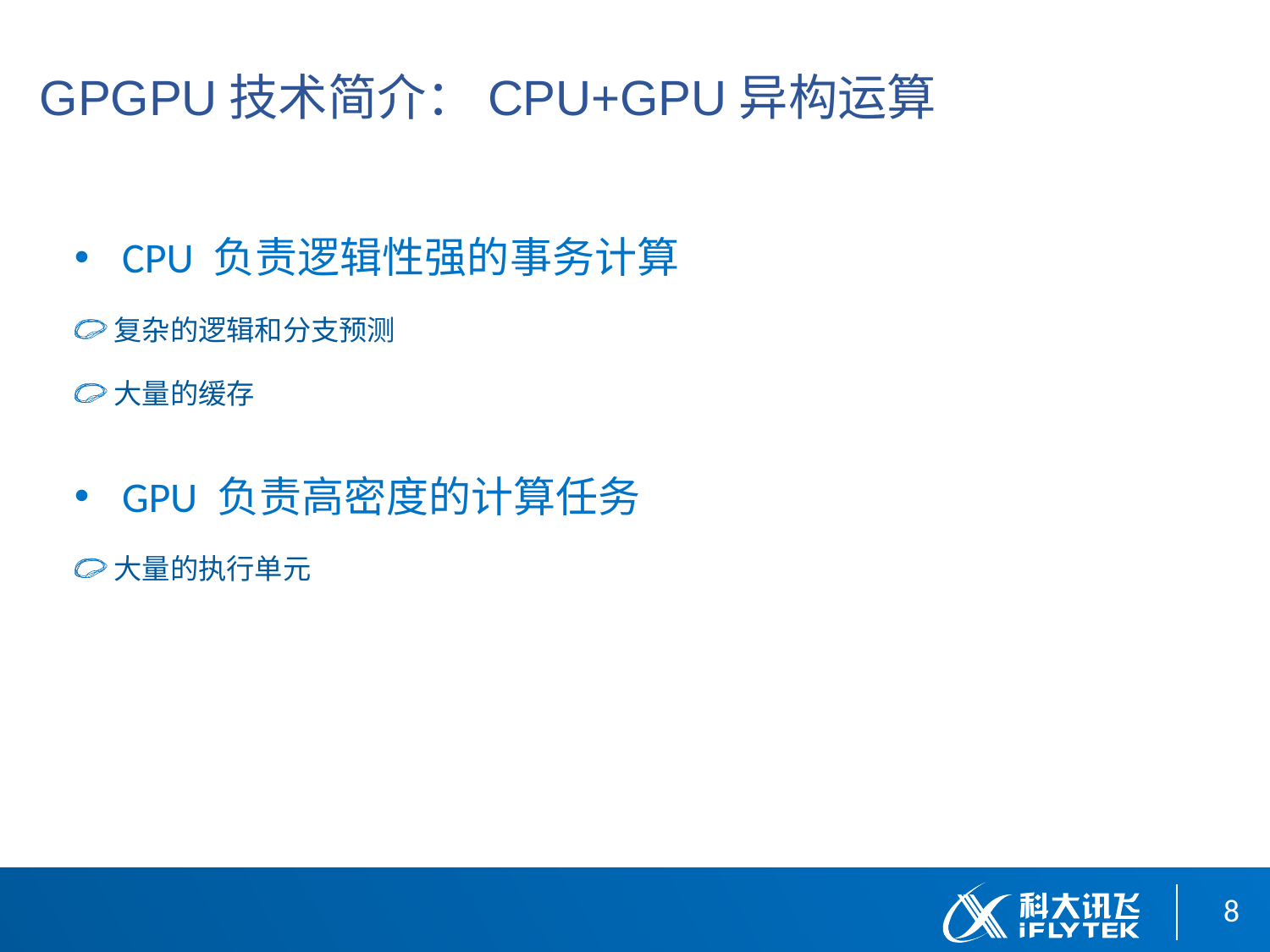

GPGPU技术简介：CPU+GPU异构运算

CPU 负责逻辑性强的事务计算
复杂的逻辑和分支预测
大量的缓存

GPU 负责高密度的计算任务
大量的执行单元